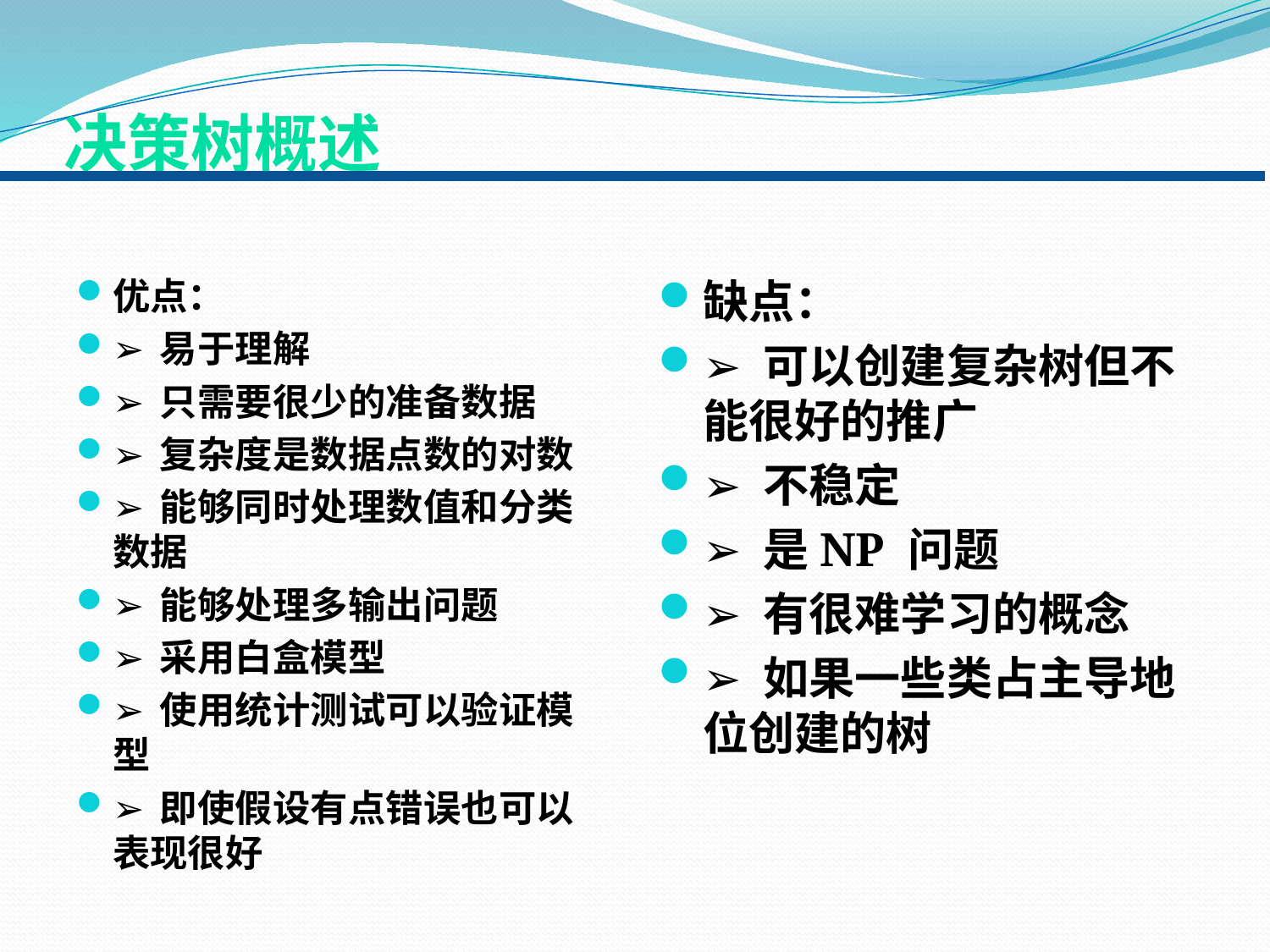

# 决策树概述
优点：
➢ 易于理解
➢ 只需要很少的准备数据
➢ 复杂度是数据点数的对数
➢ 能够同时处理数值和分类数据
➢ 能够处理多输出问题
➢ 采用白盒模型
➢ 使用统计测试可以验证模型
➢ 即使假设有点错误也可以表现很好
缺点：
➢ 可以创建复杂树但不能很好的推广
➢ 不稳定
➢ 是NP 问题
➢ 有很难学习的概念
➢ 如果一些类占主导地位创建的树